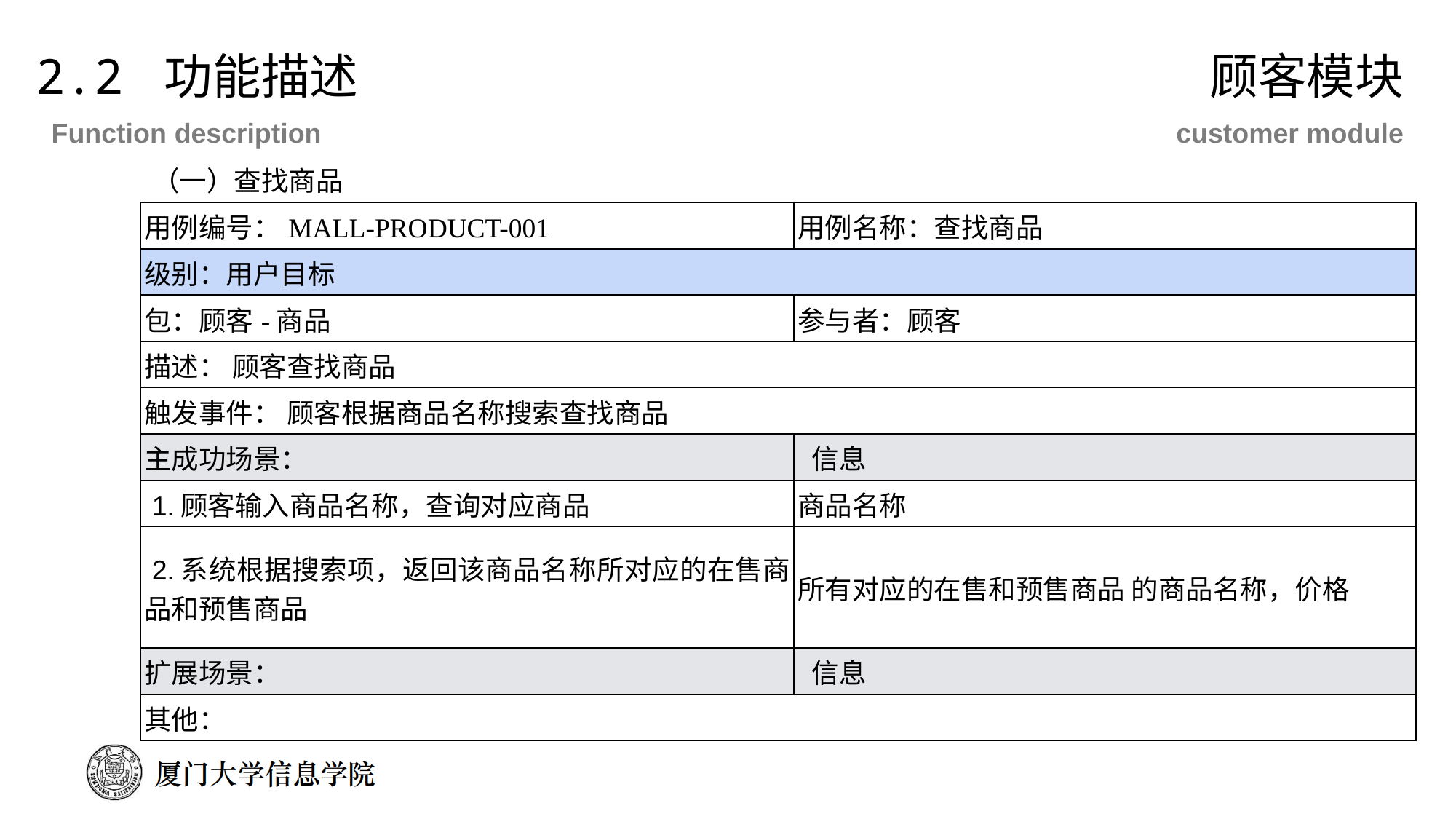

2.2 功能描述
顾客模块
Function description
customer module
（一）查找商品
| 用例编号：MALL-PRODUCT-001 | 用例名称：查找商品 |
| --- | --- |
| 级别：用户目标 |  |
| 包：顾客-商品 | 参与者：顾客 |
| 描述： 顾客查找商品 |  |
| 触发事件： 顾客根据商品名称搜索查找商品 |  |
| 主成功场景： | 信息 |
| 1.顾客输入商品名称，查询对应商品 | 商品名称 |
| 2.系统根据搜索项，返回该商品名称所对应的在售商品和预售商品 | 所有对应的在售和预售商品 的商品名称，价格 |
| 扩展场景： | 信息 |
| 其他： |  |